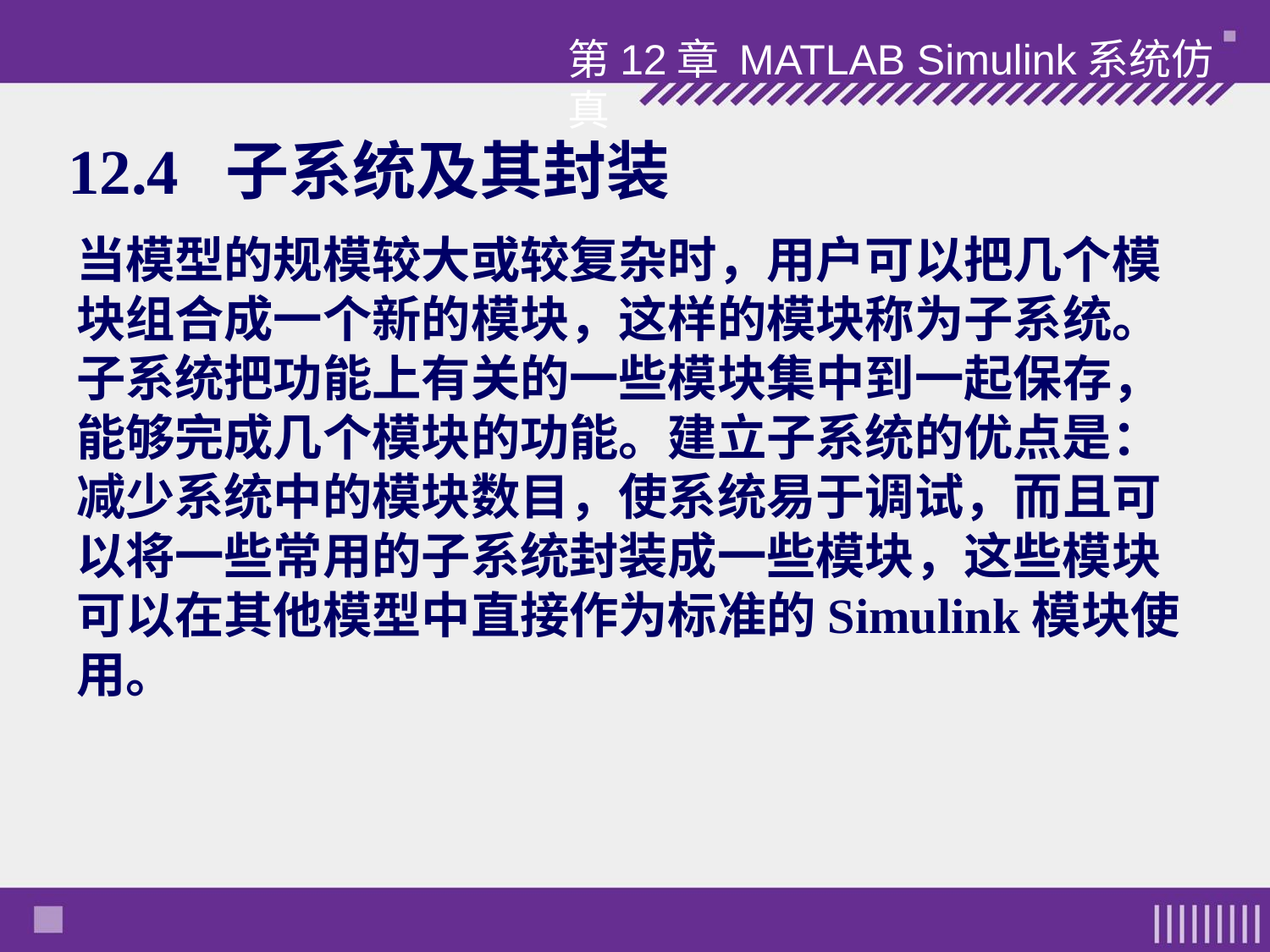

第12章 MATLAB Simulink系统仿真
# 12.4  子系统及其封装
当模型的规模较大或较复杂时，用户可以把几个模块组合成一个新的模块，这样的模块称为子系统。子系统把功能上有关的一些模块集中到一起保存，能够完成几个模块的功能。建立子系统的优点是：减少系统中的模块数目，使系统易于调试，而且可以将一些常用的子系统封装成一些模块，这些模块可以在其他模型中直接作为标准的Simulink模块使用。